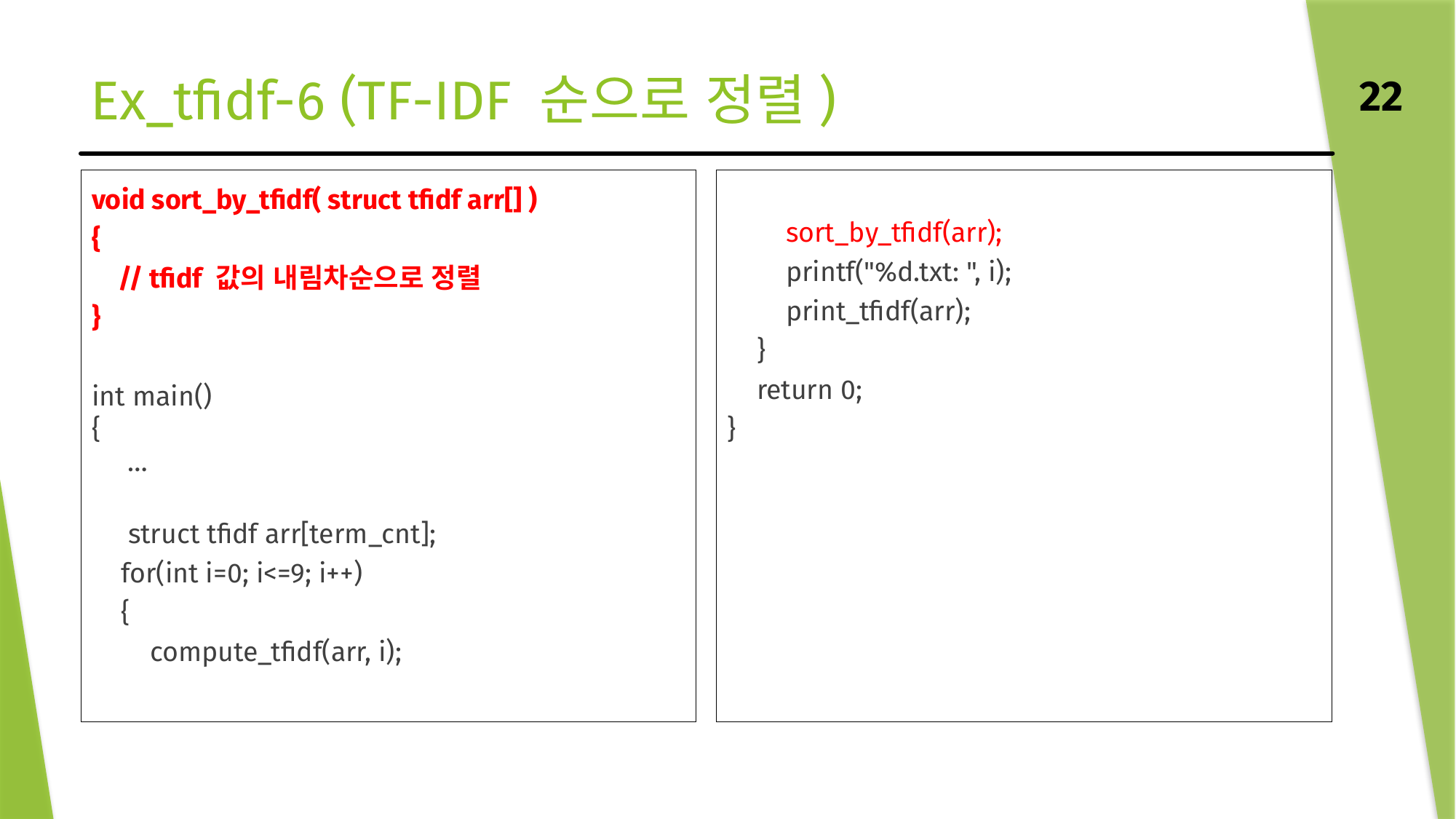

# Ex_tfidf-6 (TF-IDF 순으로 정렬)
22
void sort_by_tfidf( struct tfidf arr[] )
{
    // tfidf 값의 내림차순으로 정렬
}

int main()
{
     …

     struct tfidf arr[term_cnt];
    for(int i=0; i<=9; i++)
    {
        compute_tfidf(arr, i);

        sort_by_tfidf(arr);
        printf("%d.txt: ", i);
        print_tfidf(arr);
    }
    return 0;
}